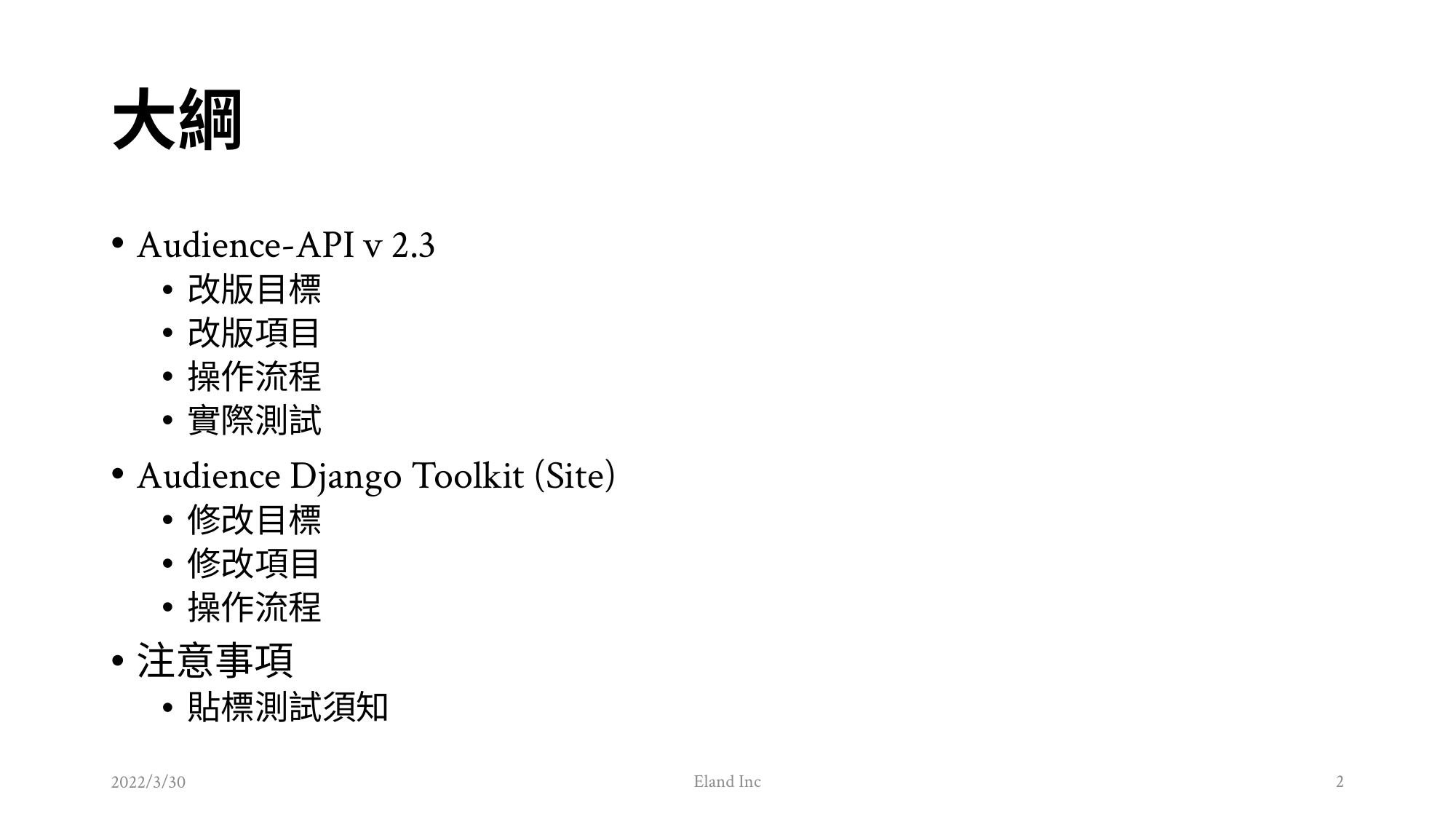

# 大綱
Audience-API v 2.3
改版目標
改版項目
操作流程
實際測試
Audience Django Toolkit (Site)
修改目標
修改項目
操作流程
注意事項
貼標測試須知

2022/3/30
Eland Inc
2